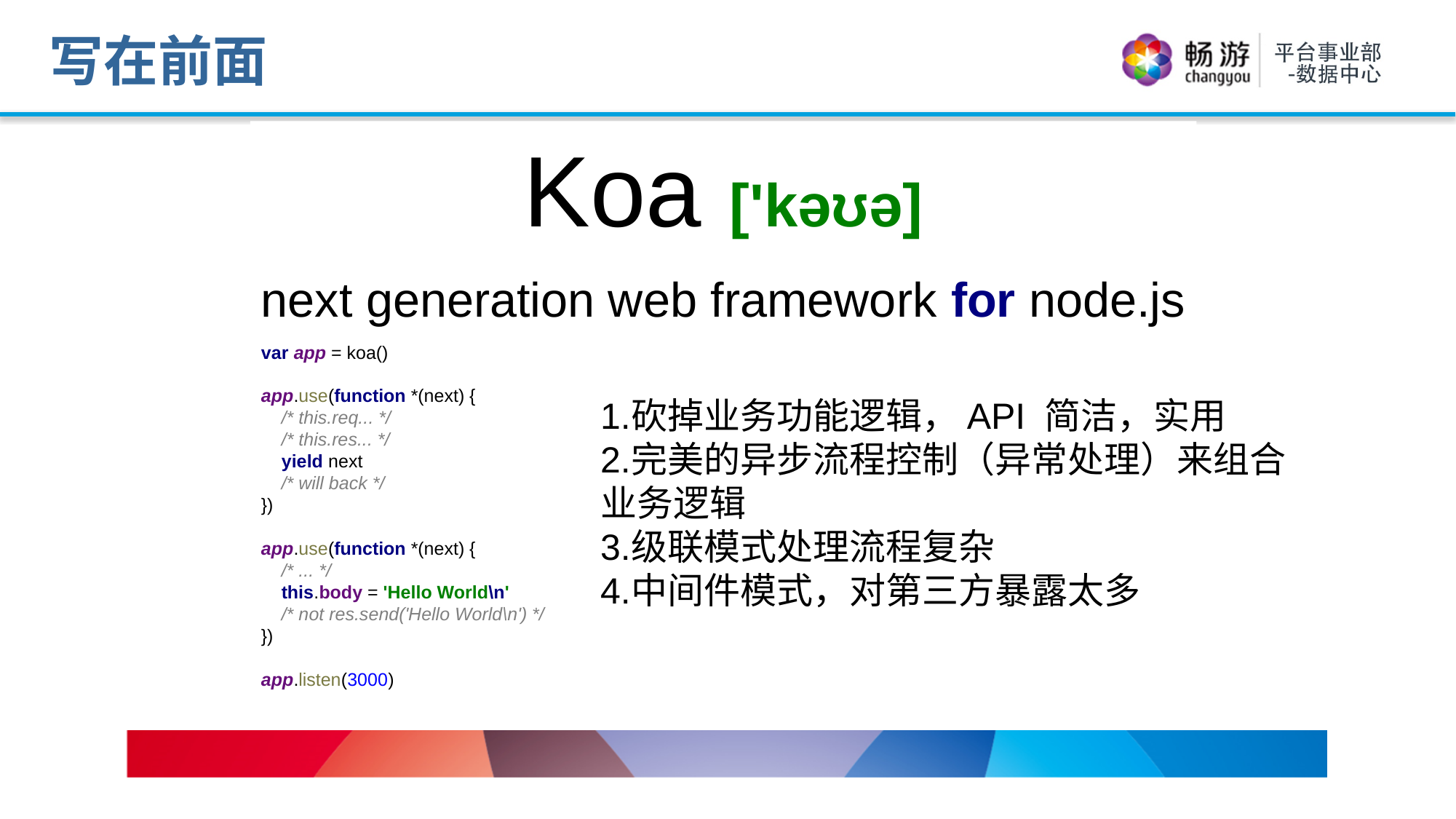

写在前面
Koa ['kəʊə]
next generation web framework for node.js
var app = koa()
app.use(function *(next) {
    /* this.req... */
    /* this.res... */
    yield next
    /* will back */
})
app.use(function *(next) {
    /* ... */
    this.body = 'Hello World\n'
    /* not res.send('Hello World\n') */
})
app.listen(3000)
砍掉业务功能逻辑，API 简洁，实用
完美的异步流程控制（异常处理）来组合业务逻辑
级联模式处理流程复杂
中间件模式，对第三方暴露太多